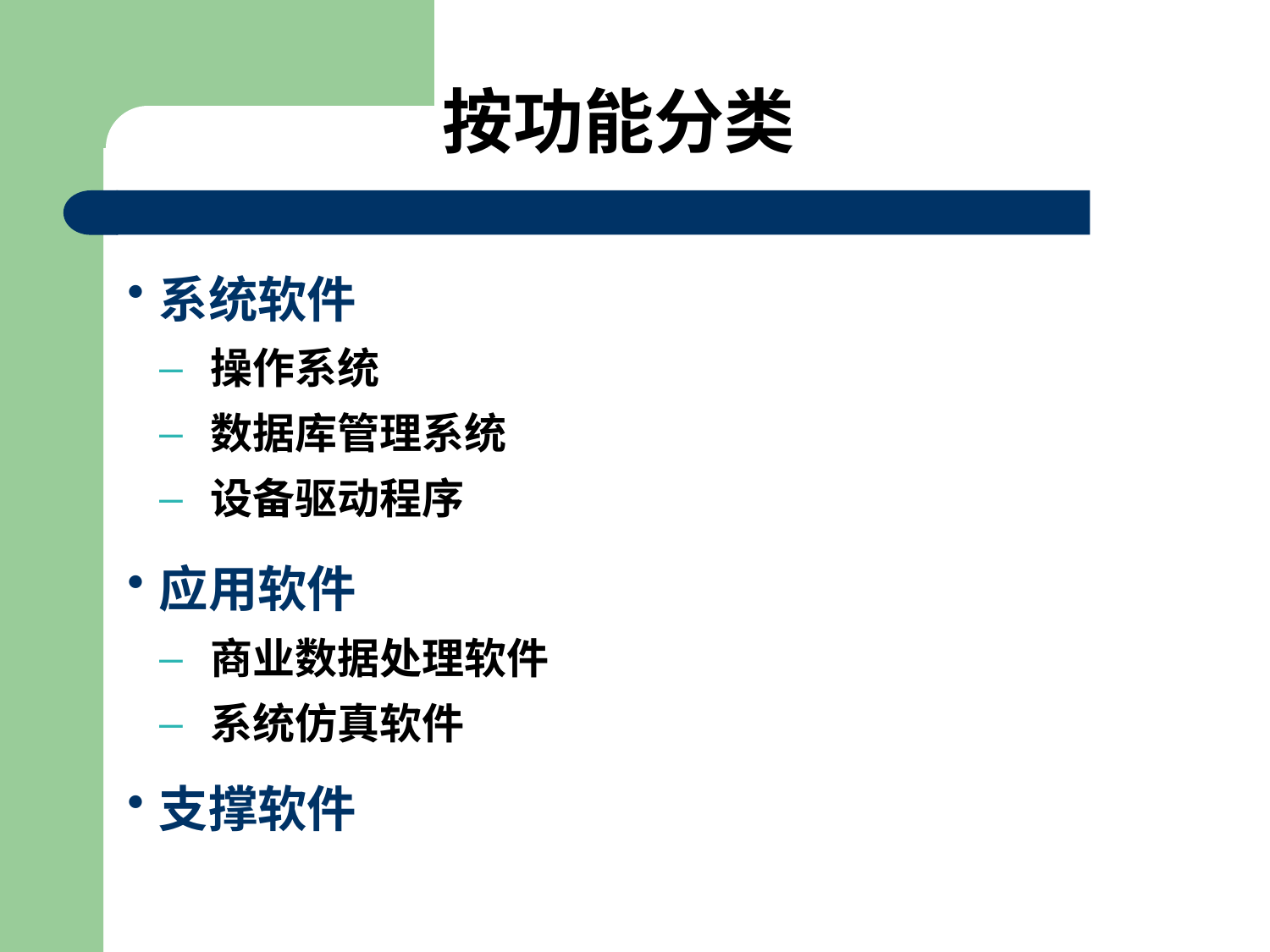

# 按功能分类
系统软件
 操作系统
 数据库管理系统
 设备驱动程序

应用软件
 商业数据处理软件
 系统仿真软件

支撑软件